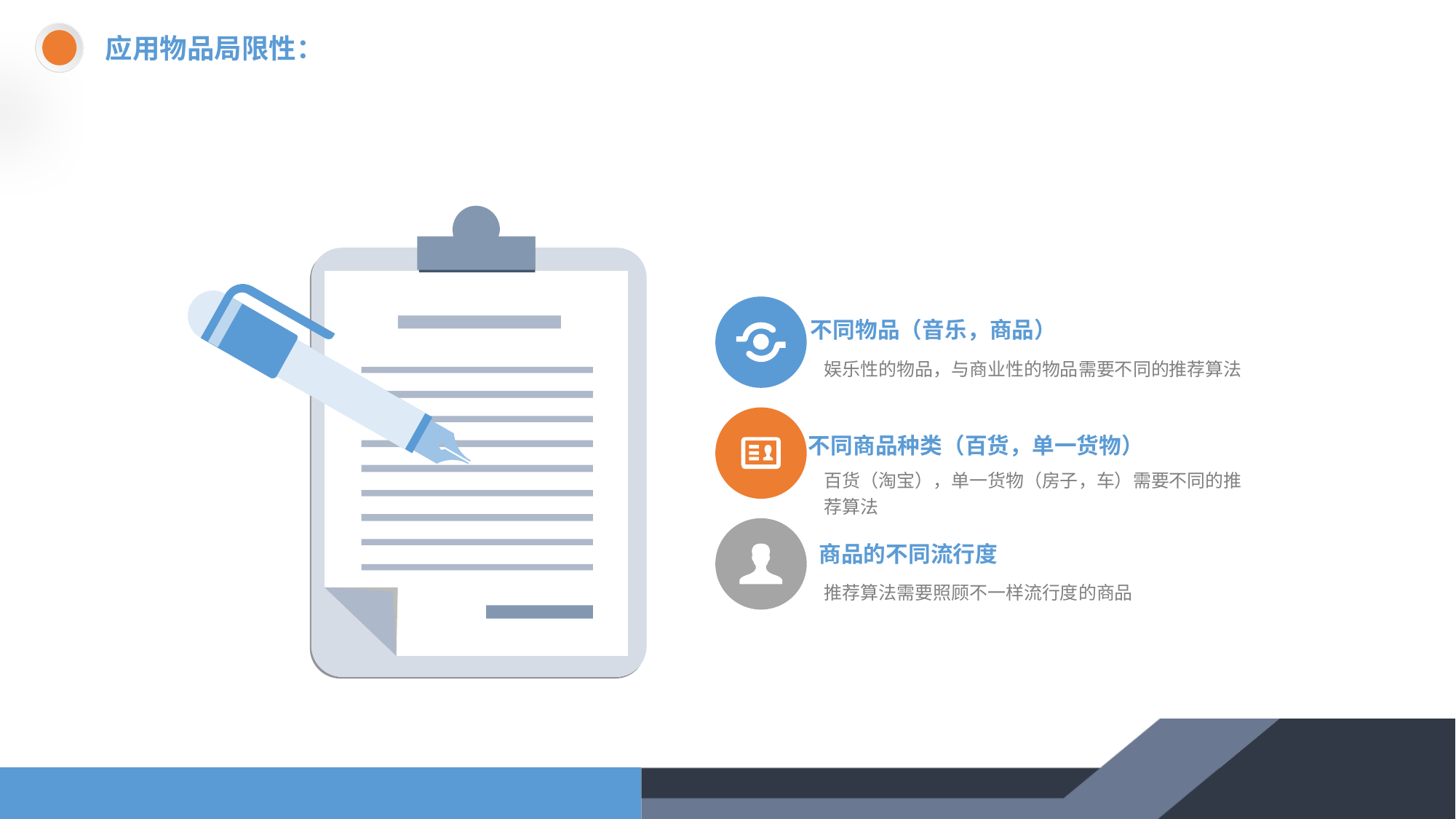

应用物品局限性：

不同物品（音乐，商品）
娱乐性的物品，与商业性的物品需要不同的推荐算法

不同商品种类（百货，单一货物）
百货（淘宝），单一货物（房子，车）需要不同的推荐算法

商品的不同流行度
推荐算法需要照顾不一样流行度的商品